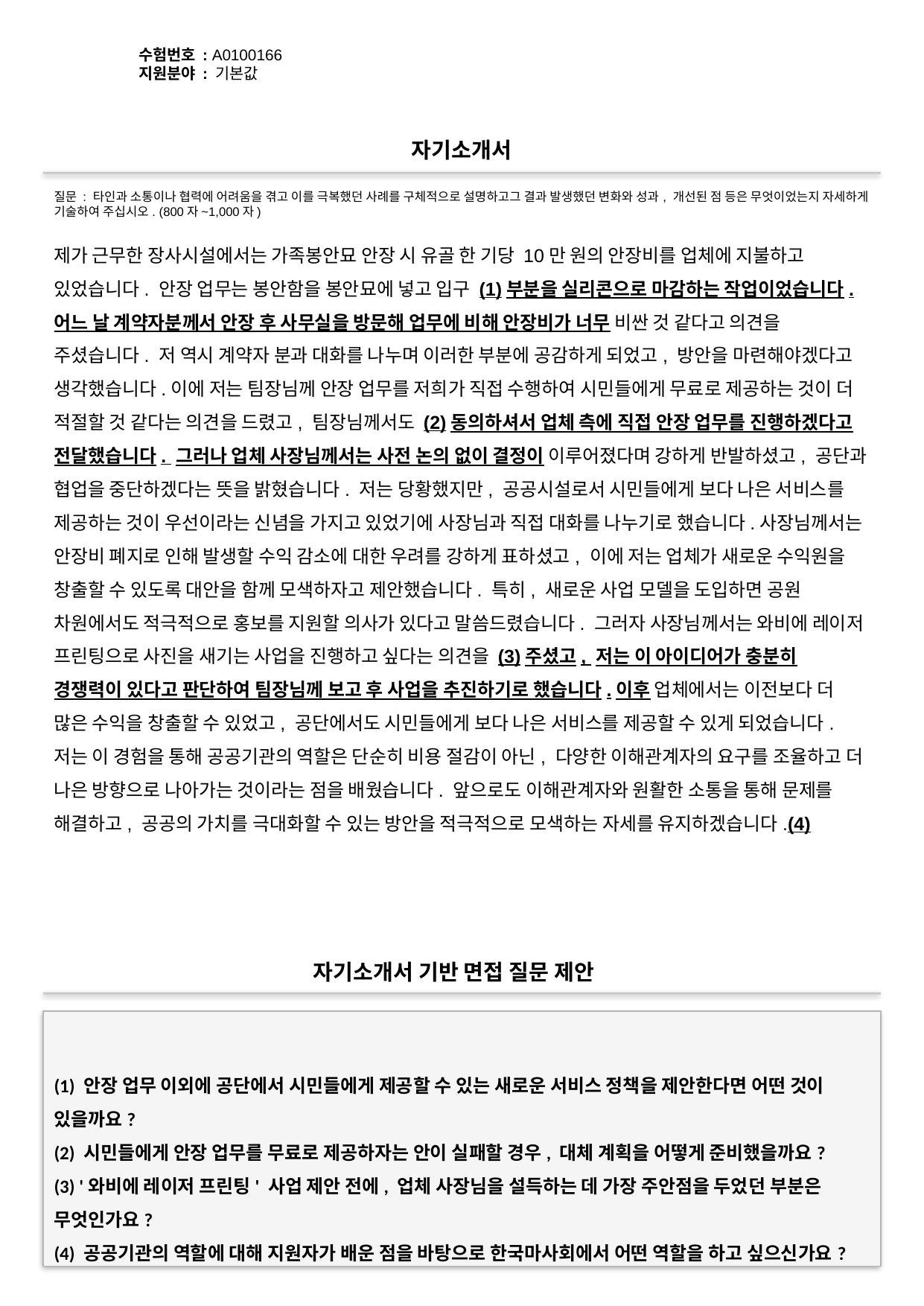

수험번호 : A0100166
지원분야 : 기본값
#

자기소개서

질문 : 타인과 소통이나 협력에 어려움을 겪고 이를 극복했던 사례를 구체적으로 설명하고그 결과 발생했던 변화와 성과, 개선된 점 등은 무엇이었는지 자세하게 기술하여 주십시오. (800자~1,000자)

제가 근무한 장사시설에서는 가족봉안묘 안장 시 유골 한 기당 10만 원의 안장비를 업체에 지불하고 있었습니다. 안장 업무는 봉안함을 봉안묘에 넣고 입구 (1)부분을 실리콘으로 마감하는 작업이었습니다. 어느 날 계약자분께서 안장 후 사무실을 방문해 업무에 비해 안장비가 너무 비싼 것 같다고 의견을 주셨습니다. 저 역시 계약자 분과 대화를 나누며 이러한 부분에 공감하게 되었고, 방안을 마련해야겠다고 생각했습니다.이에 저는 팀장님께 안장 업무를 저희가 직접 수행하여 시민들에게 무료로 제공하는 것이 더 적절할 것 같다는 의견을 드렸고, 팀장님께서도 (2)동의하셔서 업체 측에 직접 안장 업무를 진행하겠다고 전달했습니다. 그러나 업체 사장님께서는 사전 논의 없이 결정이 이루어졌다며 강하게 반발하셨고, 공단과 협업을 중단하겠다는 뜻을 밝혔습니다. 저는 당황했지만, 공공시설로서 시민들에게 보다 나은 서비스를 제공하는 것이 우선이라는 신념을 가지고 있었기에 사장님과 직접 대화를 나누기로 했습니다.사장님께서는 안장비 폐지로 인해 발생할 수익 감소에 대한 우려를 강하게 표하셨고, 이에 저는 업체가 새로운 수익원을 창출할 수 있도록 대안을 함께 모색하자고 제안했습니다. 특히, 새로운 사업 모델을 도입하면 공원 차원에서도 적극적으로 홍보를 지원할 의사가 있다고 말씀드렸습니다. 그러자 사장님께서는 와비에 레이저 프린팅으로 사진을 새기는 사업을 진행하고 싶다는 의견을 (3)주셨고, 저는 이 아이디어가 충분히 경쟁력이 있다고 판단하여 팀장님께 보고 후 사업을 추진하기로 했습니다.이후 업체에서는 이전보다 더 많은 수익을 창출할 수 있었고, 공단에서도 시민들에게 보다 나은 서비스를 제공할 수 있게 되었습니다. 저는 이 경험을 통해 공공기관의 역할은 단순히 비용 절감이 아닌, 다양한 이해관계자의 요구를 조율하고 더 나은 방향으로 나아가는 것이라는 점을 배웠습니다. 앞으로도 이해관계자와 원활한 소통을 통해 문제를 해결하고, 공공의 가치를 극대화할 수 있는 방안을 적극적으로 모색하는 자세를 유지하겠습니다.(4)

자기소개서 기반 면접 질문 제안

(1) 안장 업무 이외에 공단에서 시민들에게 제공할 수 있는 새로운 서비스 정책을 제안한다면 어떤 것이 있을까요?
(2) 시민들에게 안장 업무를 무료로 제공하자는 안이 실패할 경우, 대체 계획을 어떻게 준비했을까요?
(3) '와비에 레이저 프린팅' 사업 제안 전에, 업체 사장님을 설득하는 데 가장 주안점을 두었던 부분은 무엇인가요?
(4) 공공기관의 역할에 대해 지원자가 배운 점을 바탕으로 한국마사회에서 어떤 역할을 하고 싶으신가요?